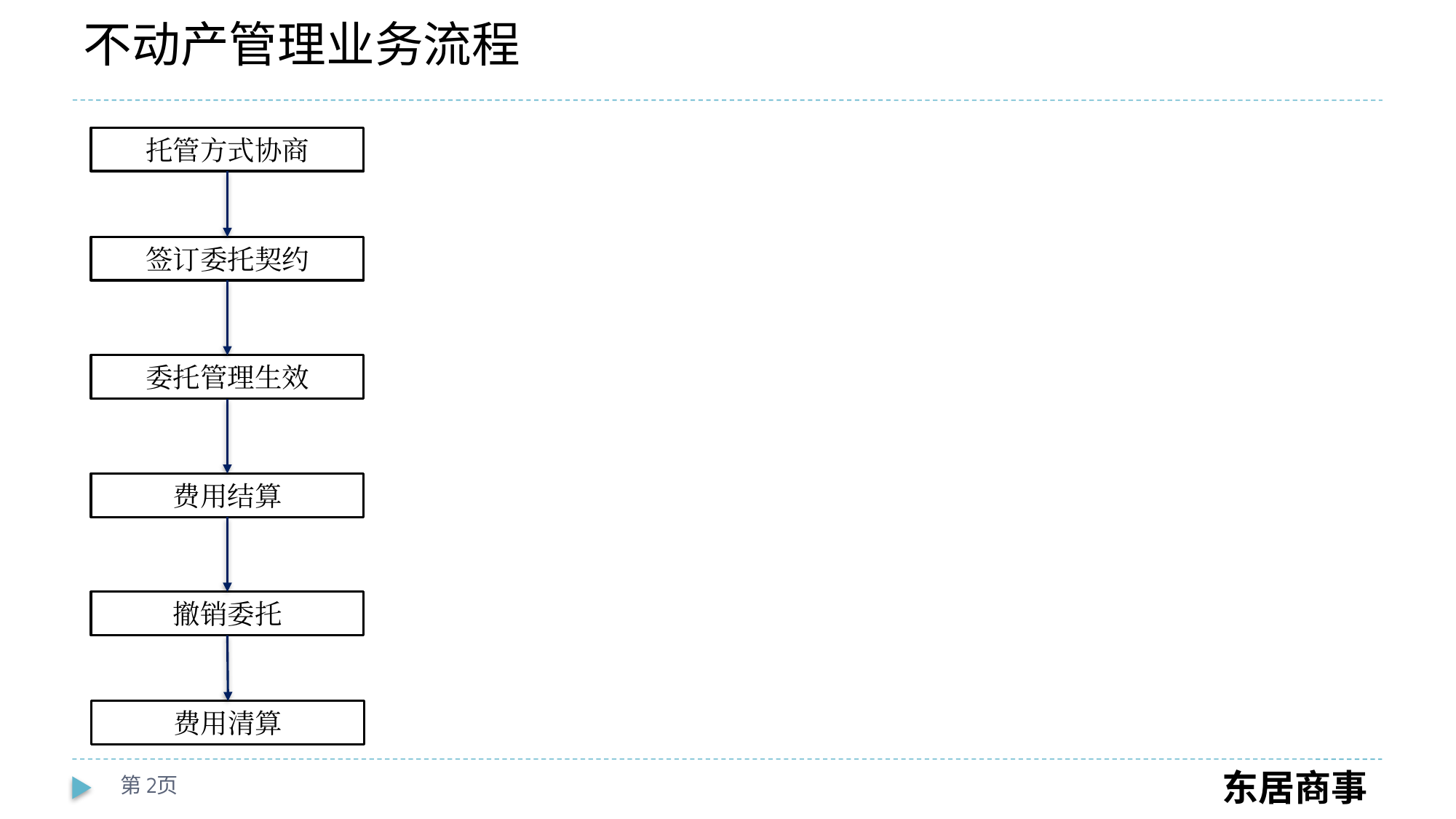

# 不动产管理业务流程
托管方式协商
签订委托契约
委托管理生效
费用结算
撤销委托
费用清算
第2页